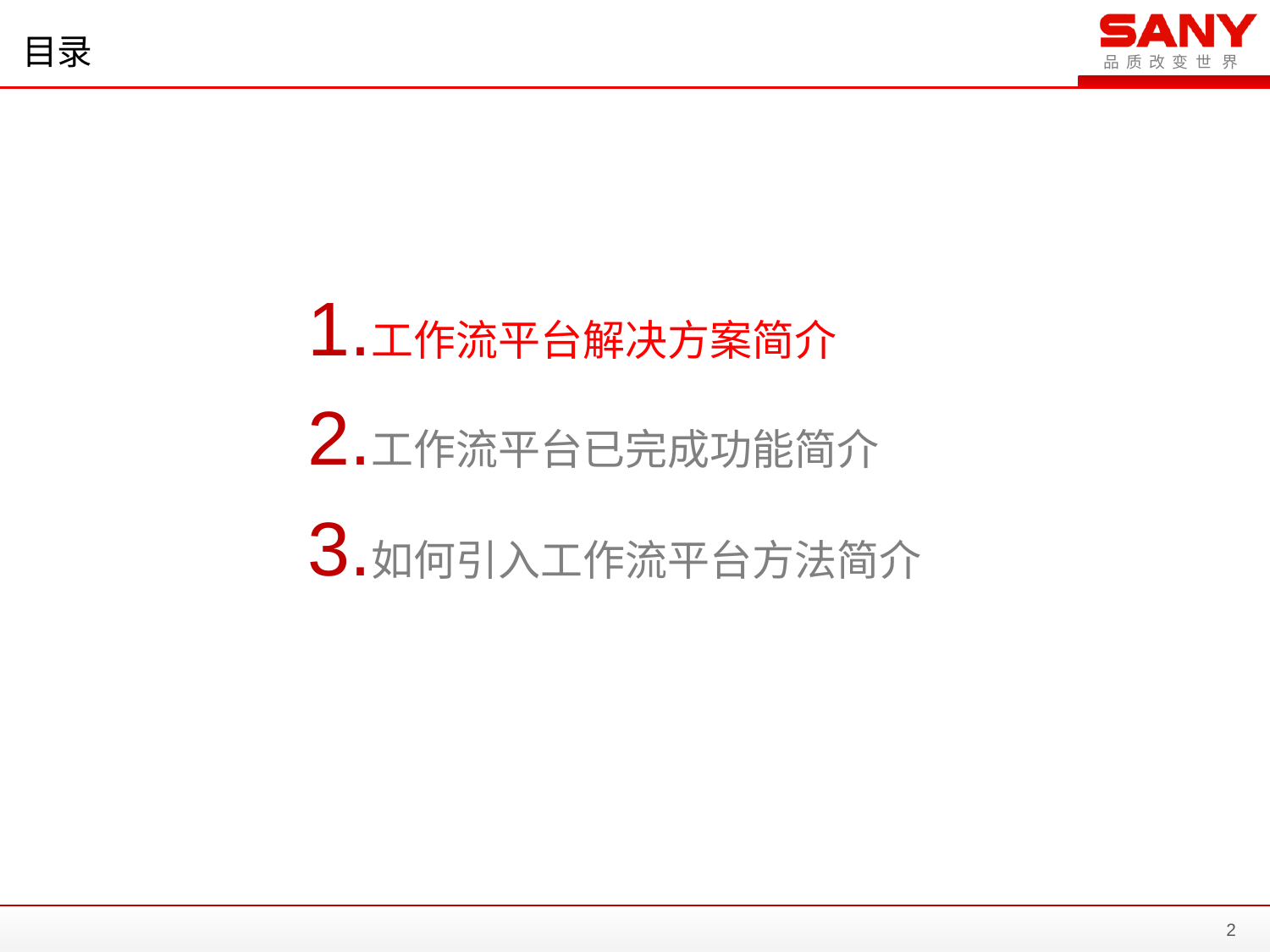

# 目录
工作流平台解决方案简介
工作流平台已完成功能简介
如何引入工作流平台方法简介
2